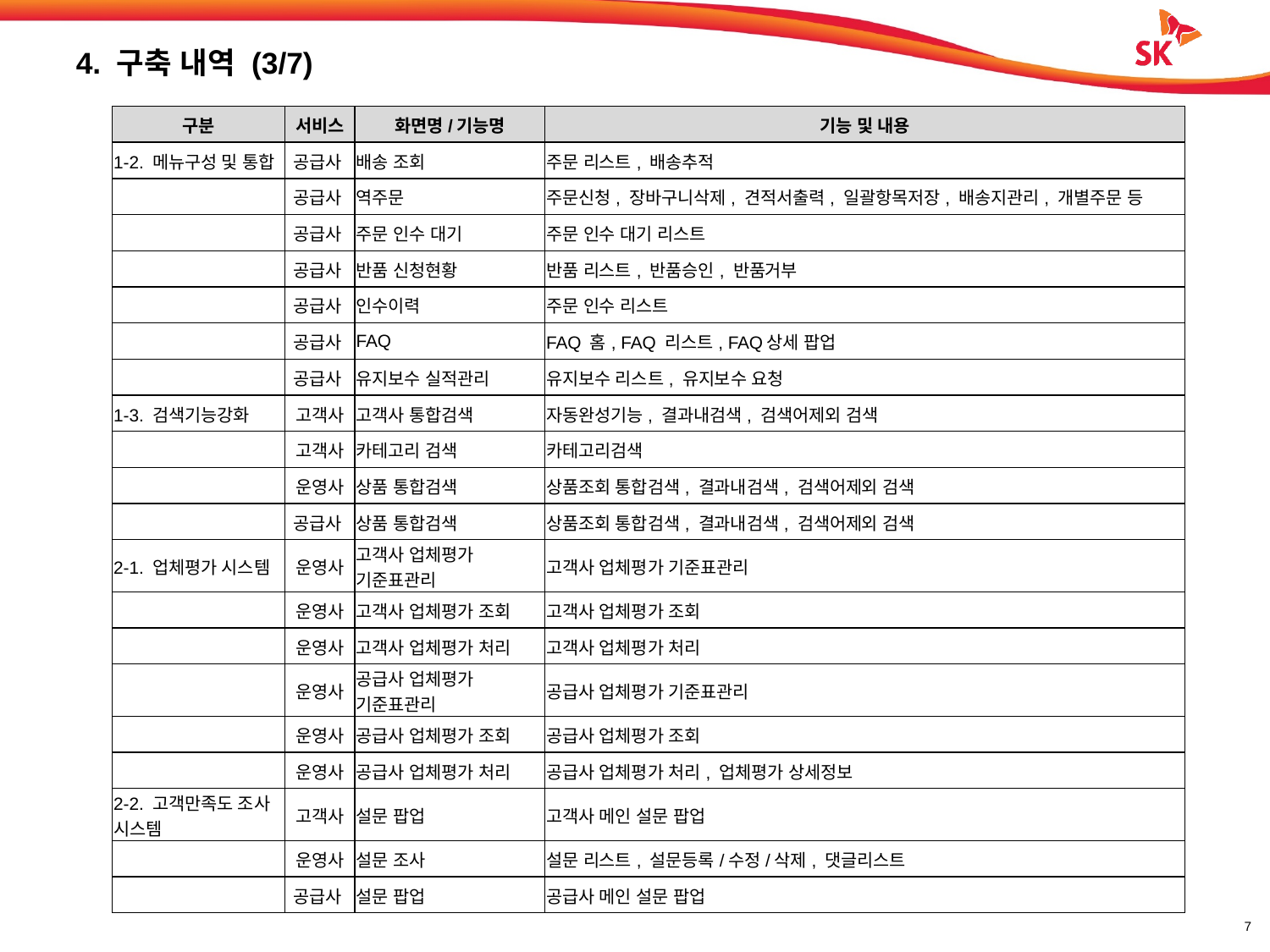

# 4. 구축 내역 (3/7)
| 구분 | 서비스 | 화면명/기능명 | 기능 및 내용 |
| --- | --- | --- | --- |
| 1-2. 메뉴구성 및 통합 | 공급사 | 배송 조회 | 주문 리스트, 배송추적 |
|  | 공급사 | 역주문 | 주문신청, 장바구니삭제, 견적서출력, 일괄항목저장, 배송지관리, 개별주문 등 |
|  | 공급사 | 주문 인수 대기 | 주문 인수 대기 리스트 |
|  | 공급사 | 반품 신청현황 | 반품 리스트, 반품승인, 반품거부 |
|  | 공급사 | 인수이력 | 주문 인수 리스트 |
|  | 공급사 | FAQ | FAQ 홈, FAQ 리스트, FAQ상세 팝업 |
|  | 공급사 | 유지보수 실적관리 | 유지보수 리스트, 유지보수 요청 |
| 1-3. 검색기능강화 | 고객사 | 고객사 통합검색 | 자동완성기능, 결과내검색, 검색어제외 검색 |
|  | 고객사 | 카테고리 검색 | 카테고리검색 |
|  | 운영사 | 상품 통합검색 | 상품조회 통합검색, 결과내검색, 검색어제외 검색 |
|  | 공급사 | 상품 통합검색 | 상품조회 통합검색, 결과내검색, 검색어제외 검색 |
| 2-1. 업체평가 시스템 | 운영사 | 고객사 업체평가 기준표관리 | 고객사 업체평가 기준표관리 |
|  | 운영사 | 고객사 업체평가 조회 | 고객사 업체평가 조회 |
|  | 운영사 | 고객사 업체평가 처리 | 고객사 업체평가 처리 |
|  | 운영사 | 공급사 업체평가 기준표관리 | 공급사 업체평가 기준표관리 |
|  | 운영사 | 공급사 업체평가 조회 | 공급사 업체평가 조회 |
|  | 운영사 | 공급사 업체평가 처리 | 공급사 업체평가 처리, 업체평가 상세정보 |
| 2-2. 고객만족도 조사 시스템 | 고객사 | 설문 팝업 | 고객사 메인 설문 팝업 |
|  | 운영사 | 설문 조사 | 설문 리스트, 설문등록/수정/삭제, 댓글리스트 |
|  | 공급사 | 설문 팝업 | 공급사 메인 설문 팝업 |